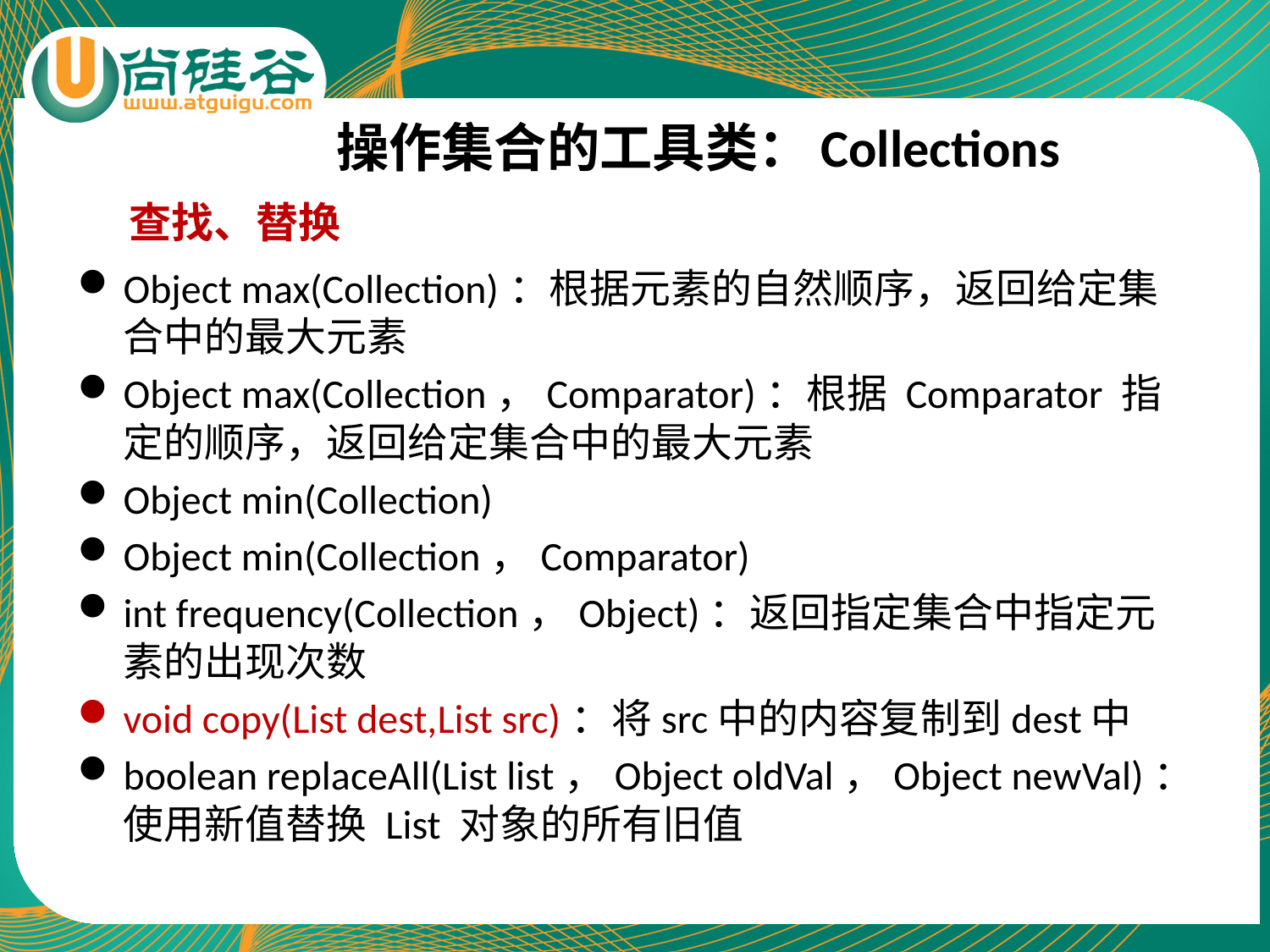

操作集合的工具类：Collections
# 查找、替换
Object max(Collection)：根据元素的自然顺序，返回给定集合中的最大元素
Object max(Collection，Comparator)：根据 Comparator 指定的顺序，返回给定集合中的最大元素
Object min(Collection)
Object min(Collection，Comparator)
int frequency(Collection，Object)：返回指定集合中指定元素的出现次数
void copy(List dest,List src)：将src中的内容复制到dest中
boolean replaceAll(List list，Object oldVal，Object newVal)：使用新值替换 List 对象的所有旧值